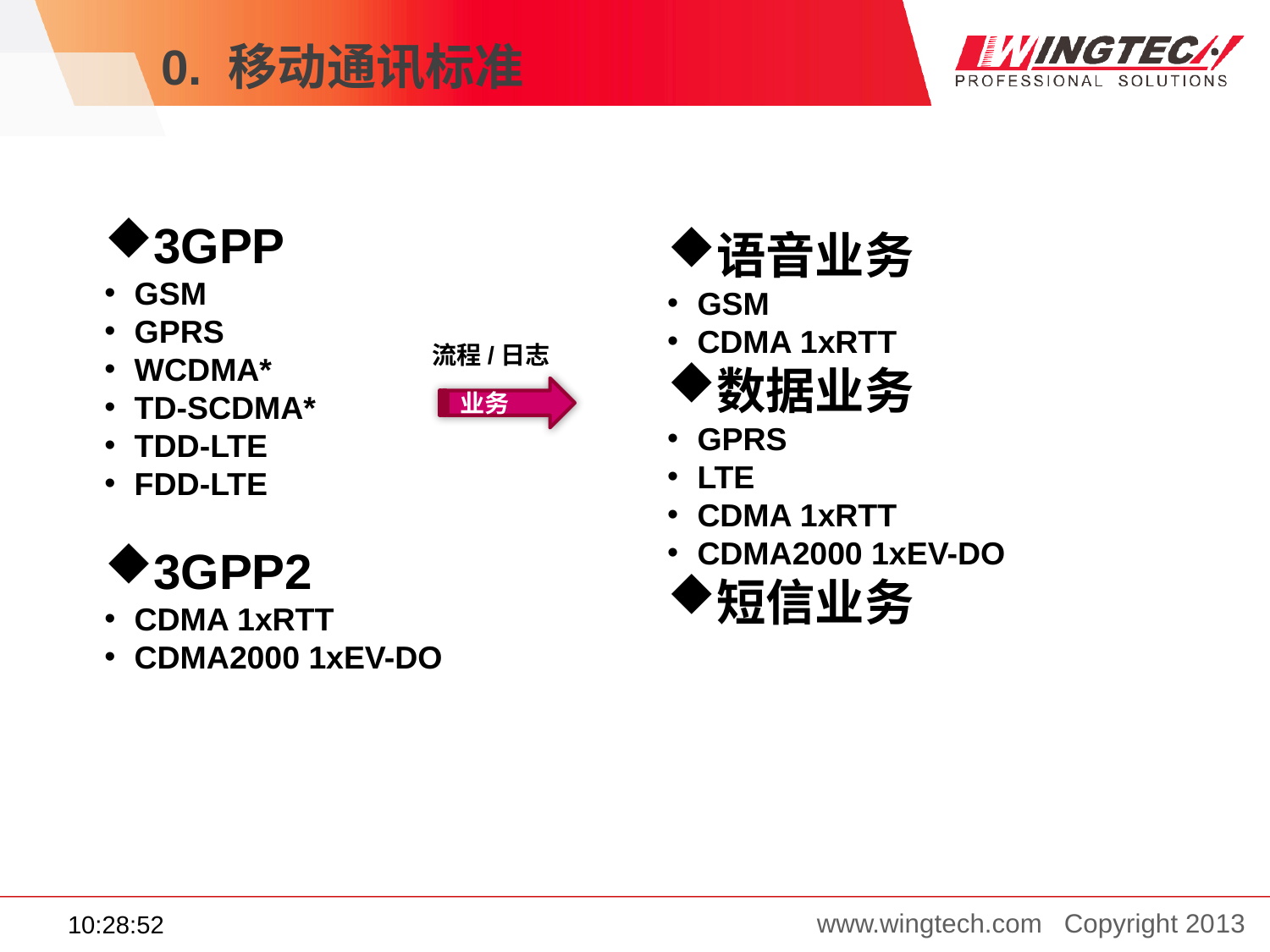

0. 移动通讯标准
3GPP
GSM
GPRS
WCDMA*
TD-SCDMA*
TDD-LTE
FDD-LTE

3GPP2
CDMA 1xRTT
CDMA2000 1xEV-DO
语音业务
GSM
CDMA 1xRTT
数据业务
GPRS
LTE
CDMA 1xRTT
CDMA2000 1xEV-DO
短信业务

流程/日志
业务